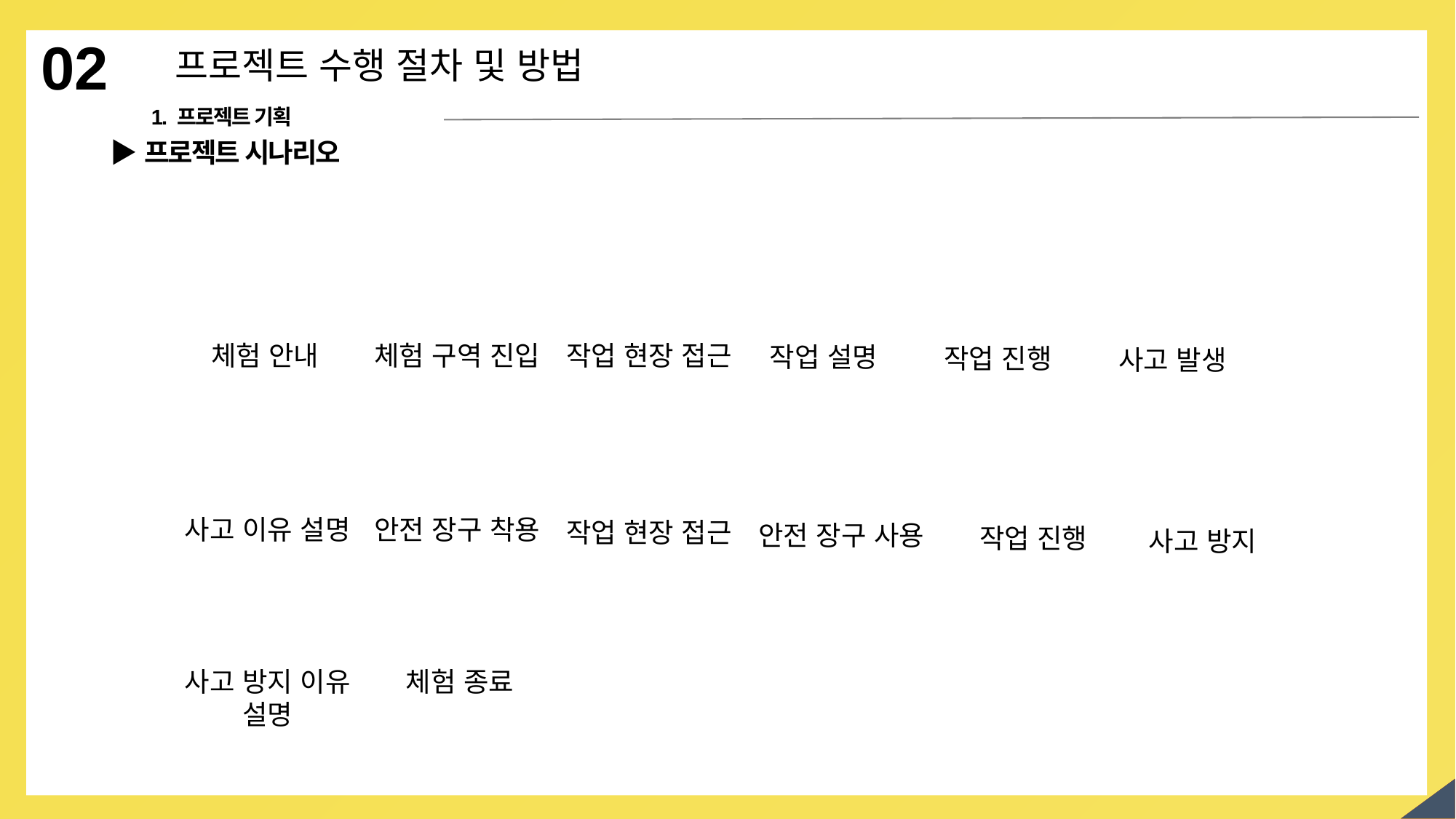

02

프로젝트 수행 절차 및 방법
1. 프로젝트 기획

▶프로젝트 시나리오
체험 안내
체험 구역 진입
작업 현장 접근
작업 설명
작업 진행
사고 발생
사고 이유 설명
안전 장구 착용
작업 현장 접근
안전 장구 사용
작업 진행
사고 방지
체험 종료
사고 방지 이유 설명